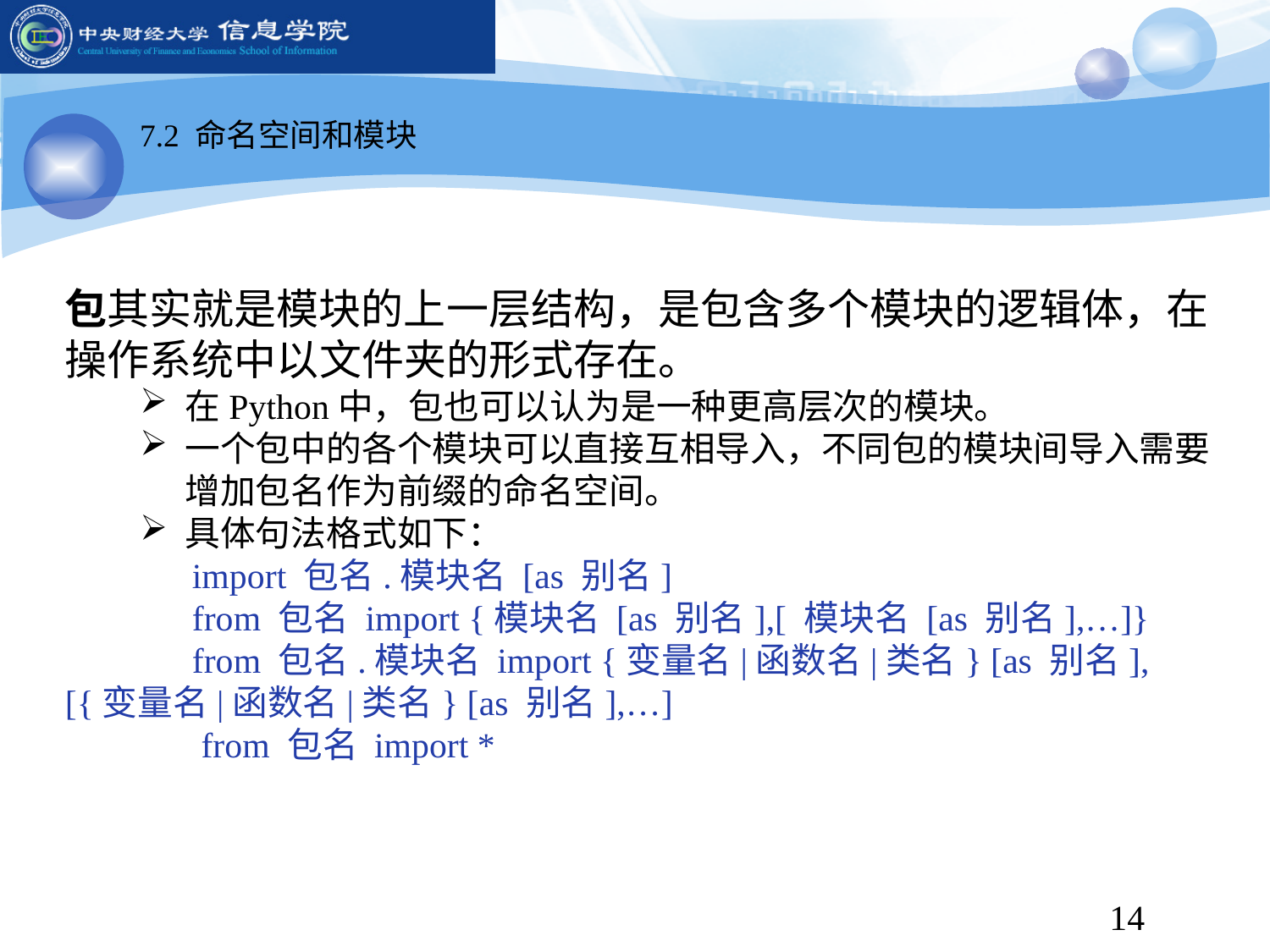

7.2 命名空间和模块
包其实就是模块的上一层结构，是包含多个模块的逻辑体，在操作系统中以文件夹的形式存在。
在Python中，包也可以认为是一种更高层次的模块。
一个包中的各个模块可以直接互相导入，不同包的模块间导入需要增加包名作为前缀的命名空间。
具体句法格式如下：
	import 包名.模块名 [as 别名]
	from 包名 import {模块名 [as 别名],[ 模块名 [as 别名],…]}
	from 包名.模块名 import {变量名|函数名|类名} [as 别名], [{变量名|函数名|类名} [as 别名],…]
	 from 包名 import *